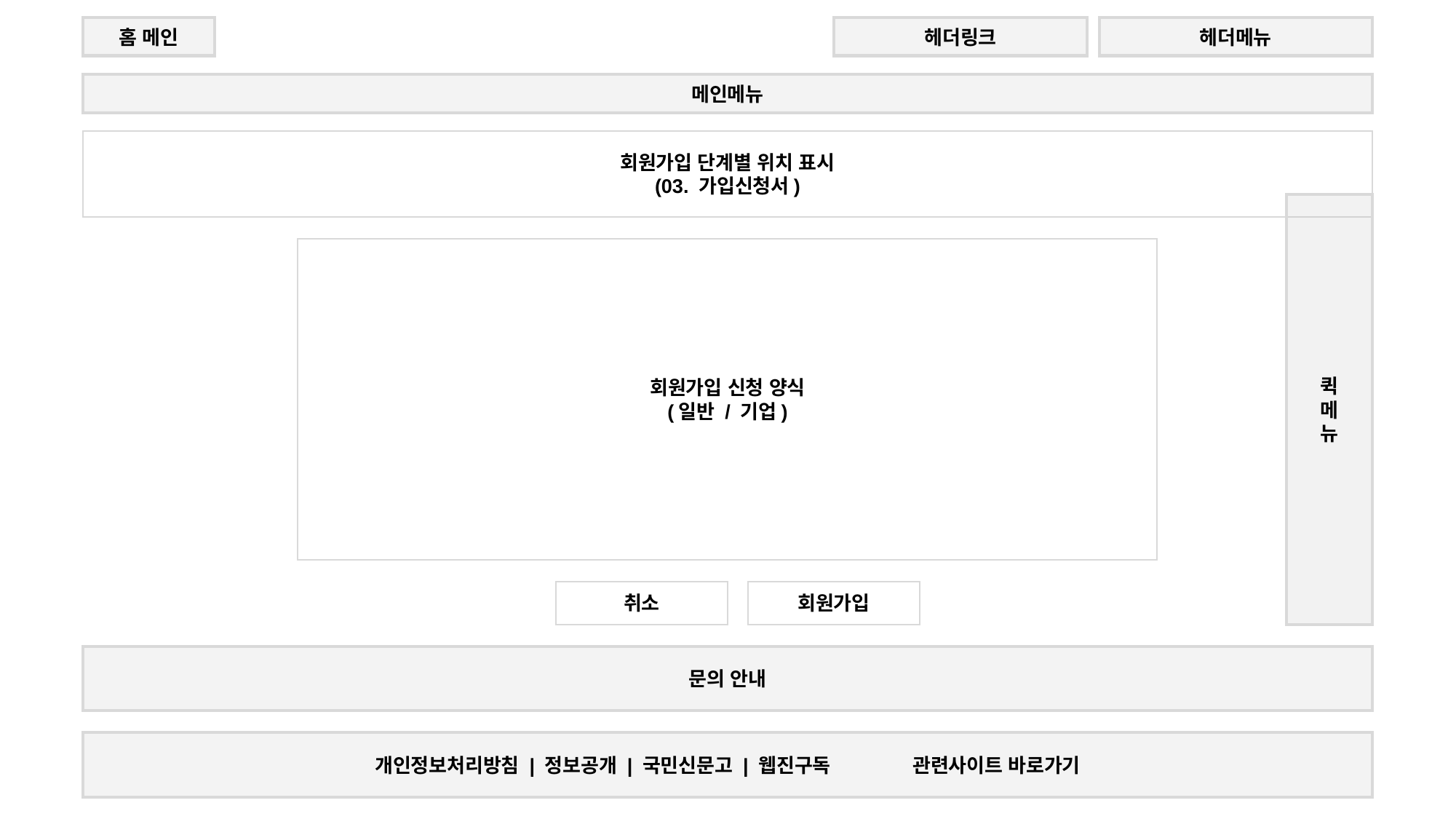

헤더링크
홈 메인
헤더메뉴
메인메뉴
회원가입 단계별 위치 표시
(03. 가입신청서)
퀵
메
뉴
회원가입 신청 양식
(일반 / 기업)
취소
회원가입
문의 안내
개인정보처리방침 | 정보공개 | 국민신문고 | 웹진구독               관련사이트 바로가기